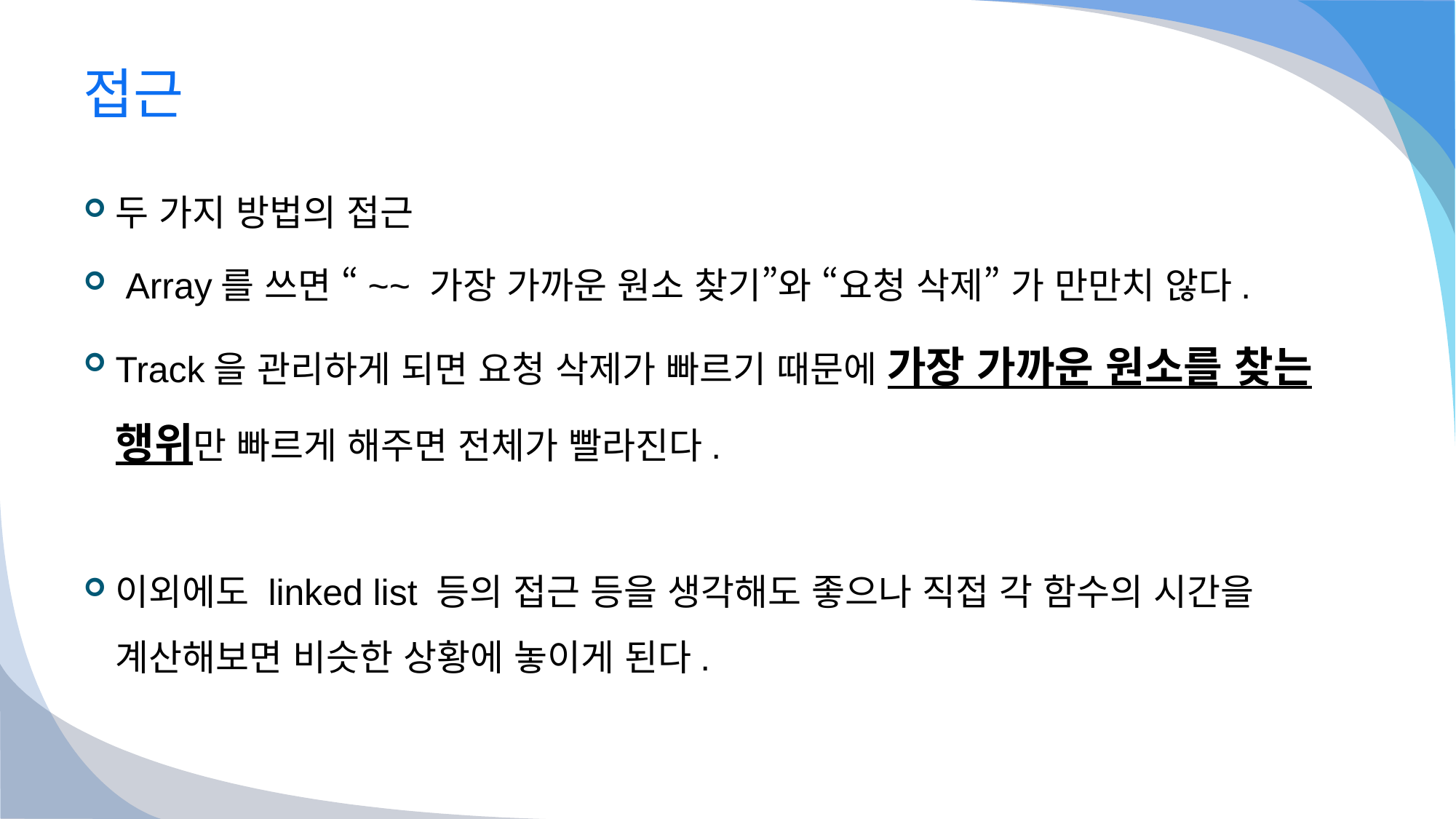

# 접근
두 가지 방법의 접근
 Array를 쓰면 “~~ 가장 가까운 원소 찾기”와 “요청 삭제” 가 만만치 않다.
Track을 관리하게 되면 요청 삭제가 빠르기 때문에 가장 가까운 원소를 찾는 행위만 빠르게 해주면 전체가 빨라진다.

이외에도 linked list 등의 접근 등을 생각해도 좋으나 직접 각 함수의 시간을 계산해보면 비슷한 상황에 놓이게 된다.